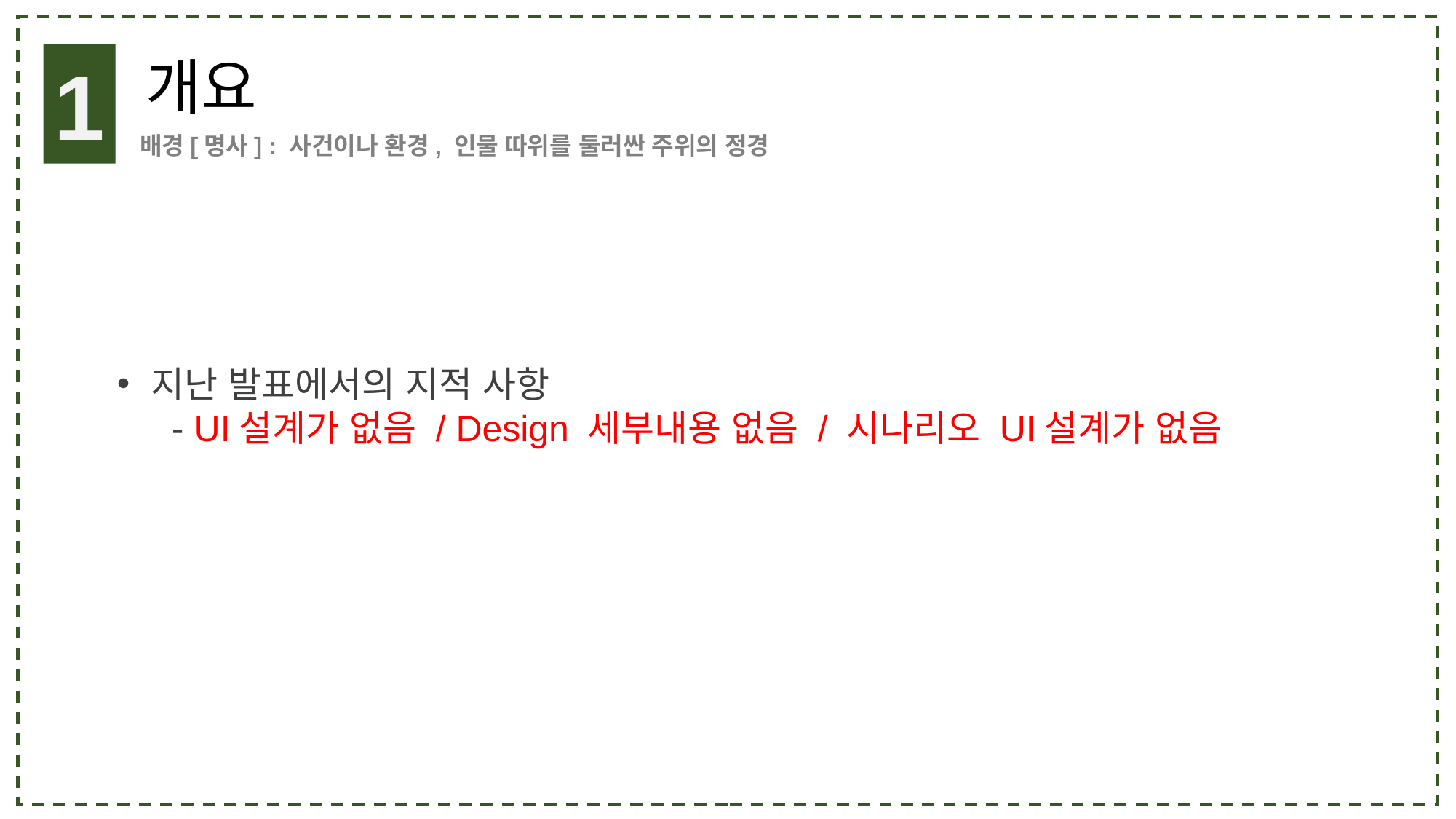

1
개요
배경[명사] : 사건이나 환경, 인물 따위를 둘러싼 주위의 정경
지난 발표에서의 지적 사항
- UI설계가 없음 / Design 세부내용 없음 / 시나리오 UI설계가 없음